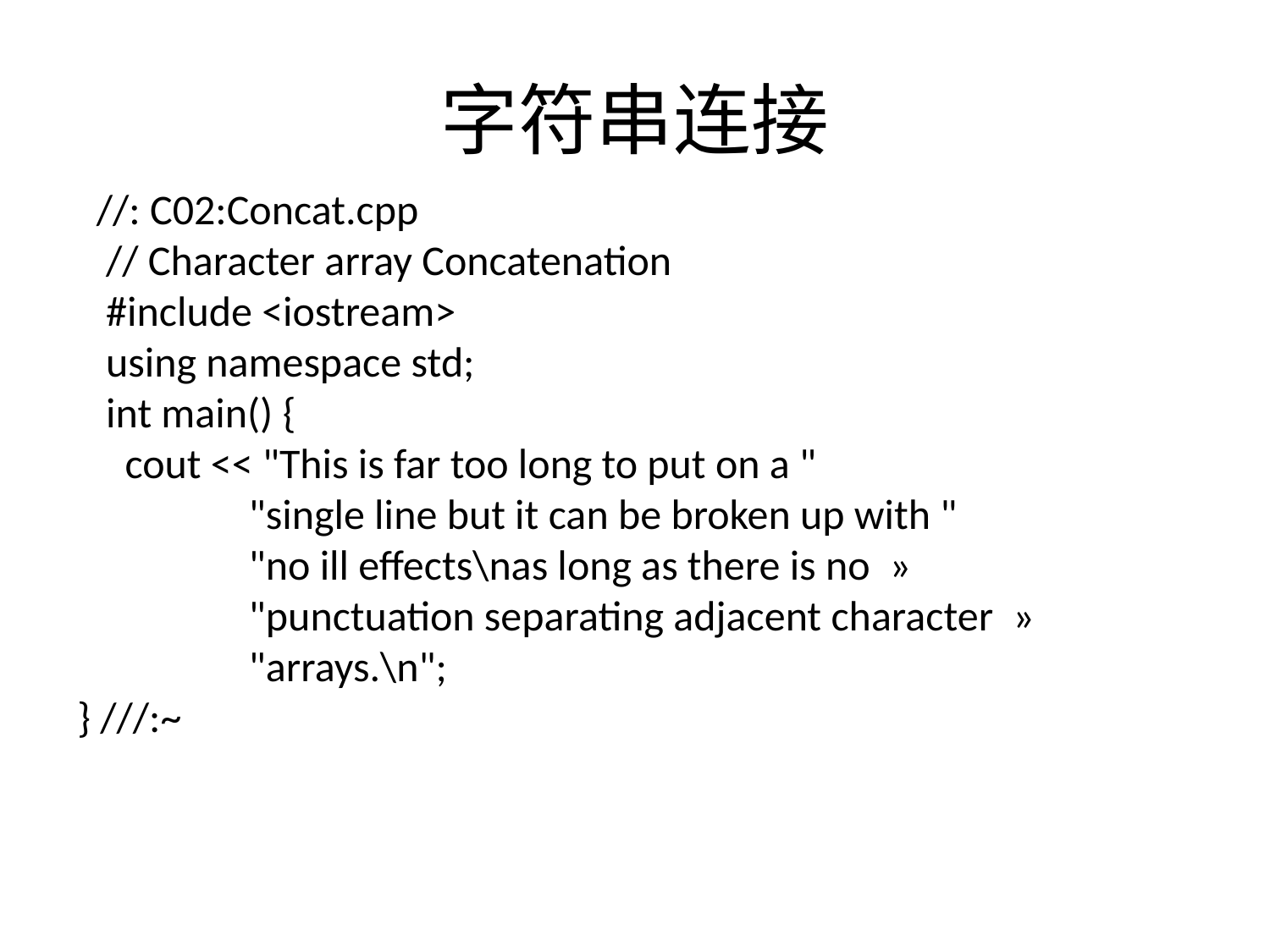

# 字符串连接
  //: C02:Concat.cpp
   // Character array Concatenation
   #include <iostream>
   using namespace std;
   int main() {
     cout << "This is far too long to put on a "
                  "single line but it can be broken up with "
                  "no ill effects\nas long as there is no  »
                  "punctuation separating adjacent character  »
                  "arrays.\n";
} ///:~